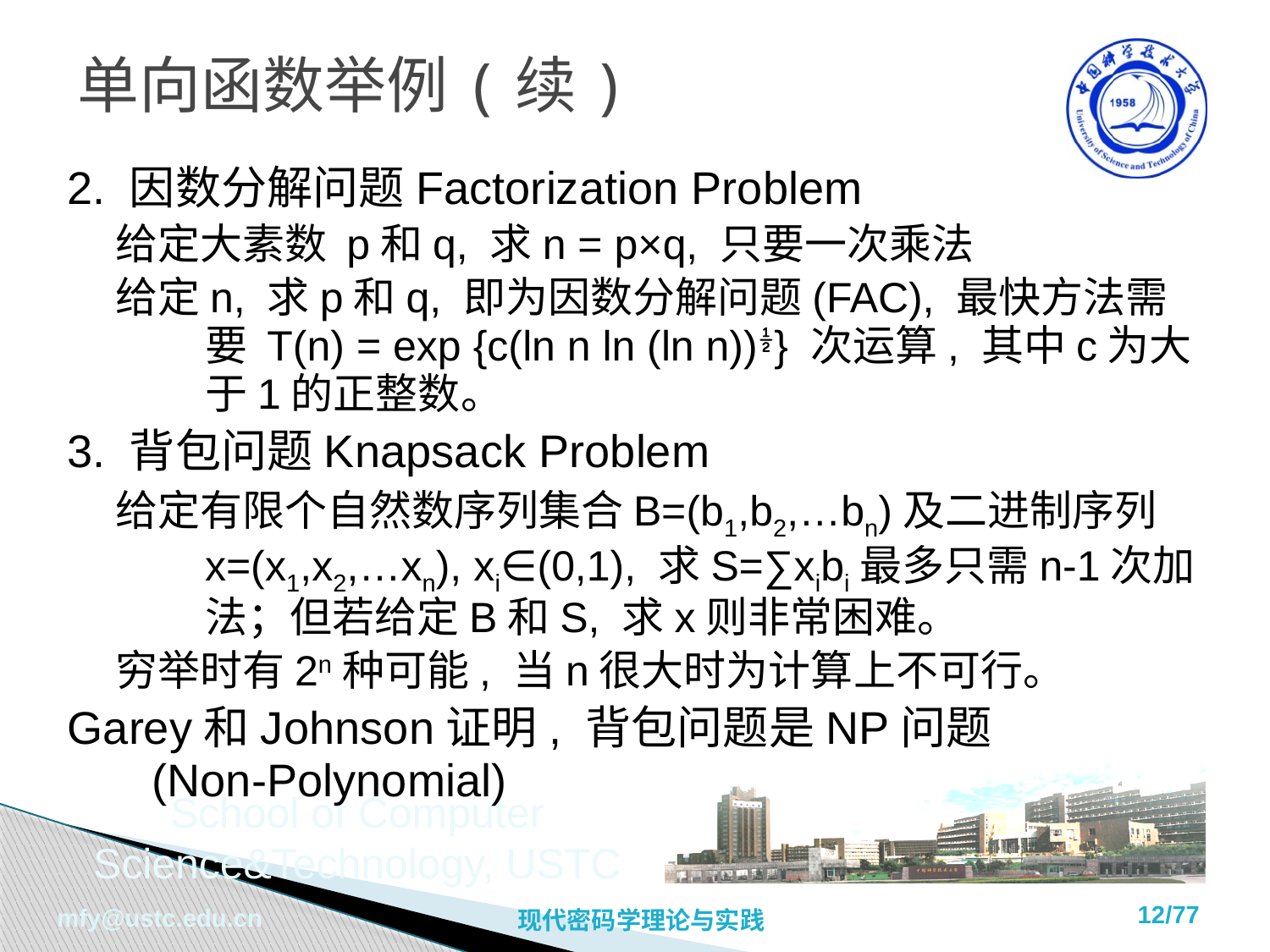

# 单向函数举例(续)
2. 因数分解问题Factorization Problem
给定大素数 p和q, 求n = p×q, 只要一次乘法
给定n, 求p和q, 即为因数分解问题(FAC), 最快方法需要 T(n) = exp {c(ln n ln (ln n))½} 次运算, 其中c为大于1的正整数。
3. 背包问题Knapsack Problem
给定有限个自然数序列集合B=(b1,b2,…bn)及二进制序列x=(x1,x2,…xn), xi∈(0,1), 求S=∑xibi最多只需n-1次加法；但若给定B和S, 求x则非常困难。
穷举时有2n种可能, 当n很大时为计算上不可行。
Garey和Johnson证明, 背包问题是NP问题              (Non-Polynomial)